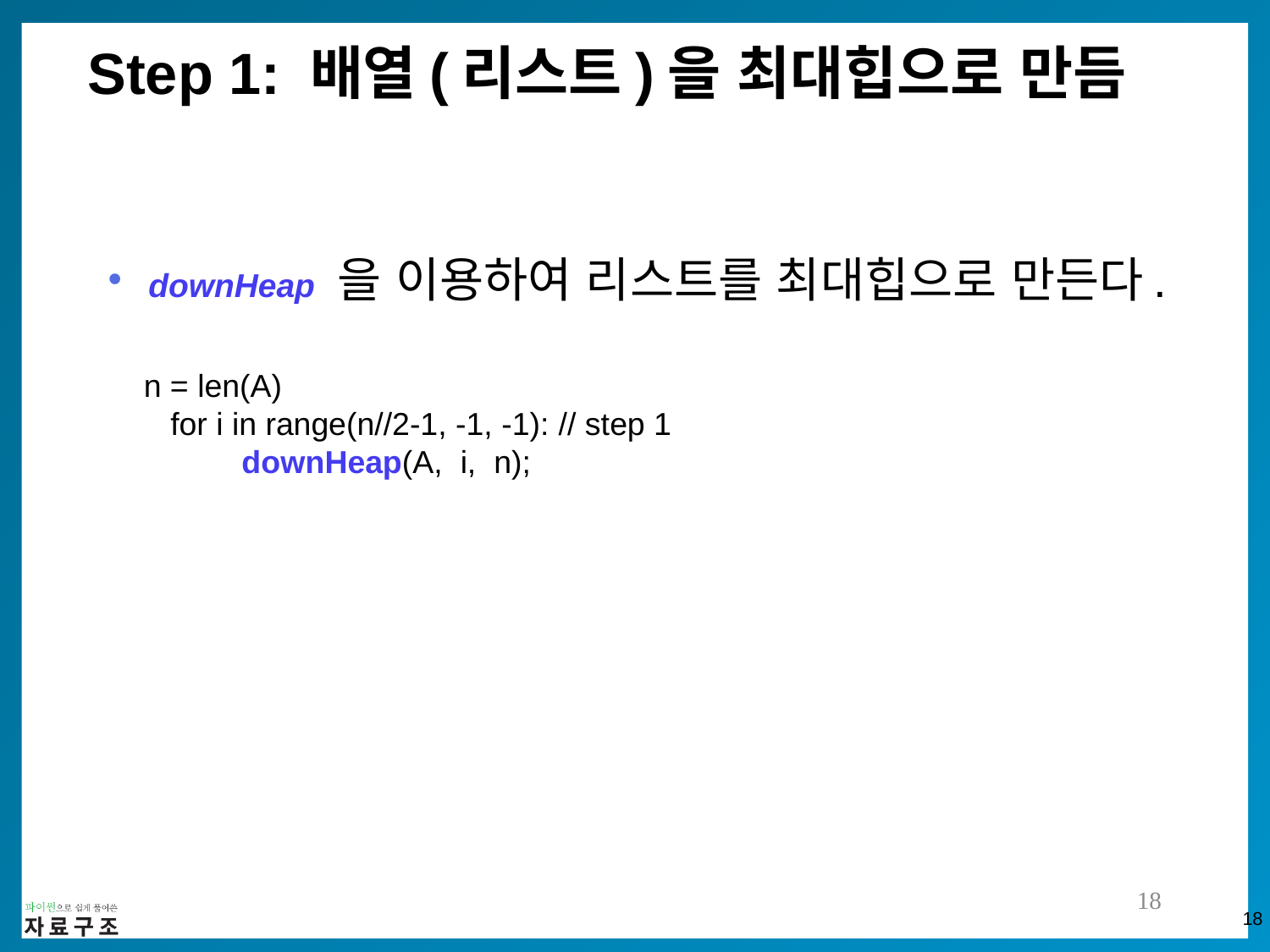

# Step 1: 배열(리스트)을 최대힙으로 만듬
downHeap 을 이용하여 리스트를 최대힙으로 만든다.
 n = len(A)
    for i in range(n//2-1, -1, -1): // step 1
            downHeap(A,  i,  n);
18